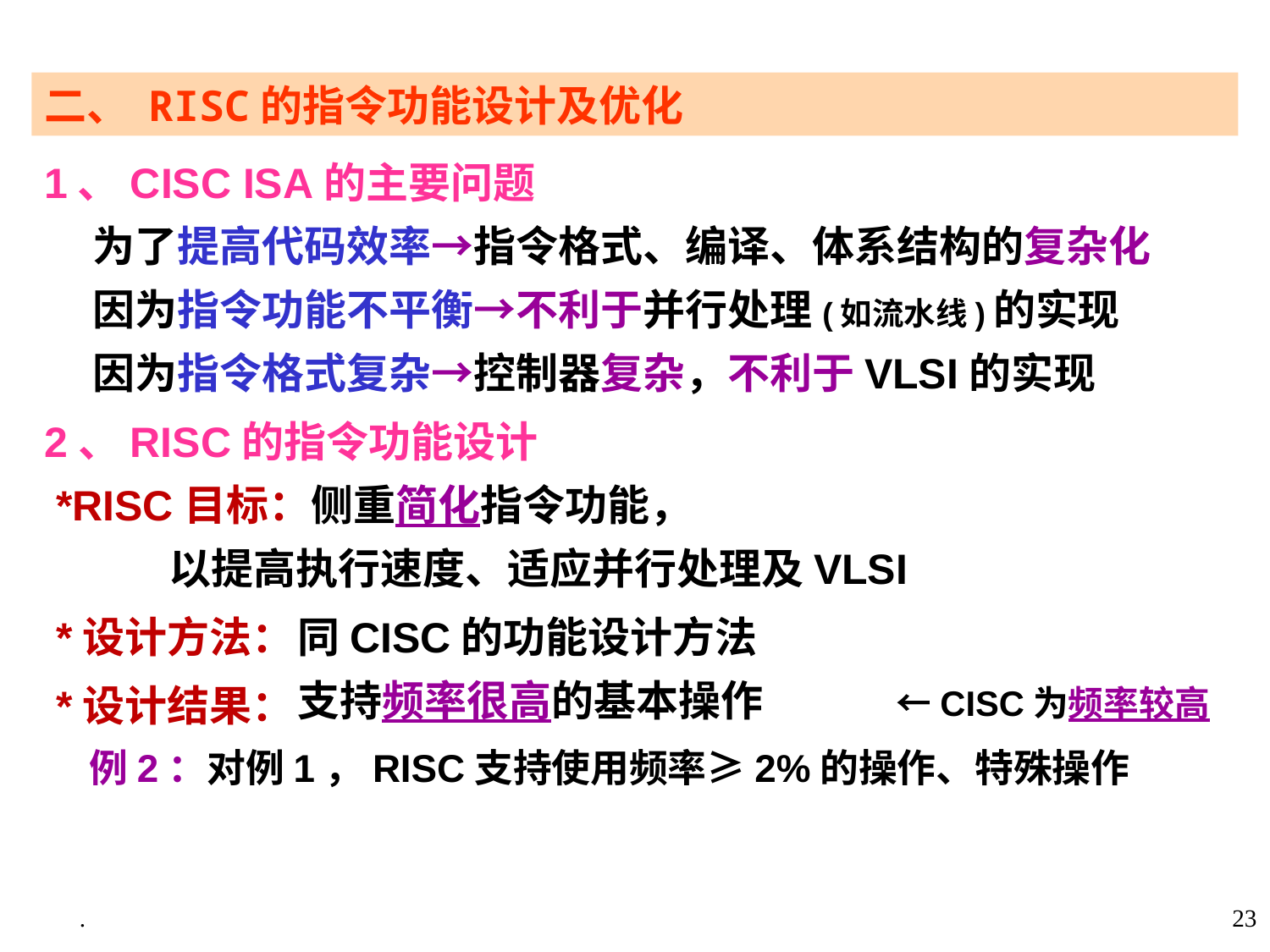

二、 RISC的指令功能设计及优化
1、CISC ISA的主要问题
    为了提高代码效率→指令格式、编译、体系结构的复杂化
    因为指令功能不平衡→不利于并行处理(如流水线)的实现
    因为指令格式复杂→控制器复杂，不利于VLSI的实现
2、RISC的指令功能设计
 *RISC目标：侧重简化指令功能，
            以提高执行速度、适应并行处理及VLSI
 *设计方法：
 *设计结果：
同CISC的功能设计方法
支持频率很高的基本操作              ←CISC为频率较高
    例2：对例1，RISC支持使用频率≥2%的操作、特殊操作
.
23